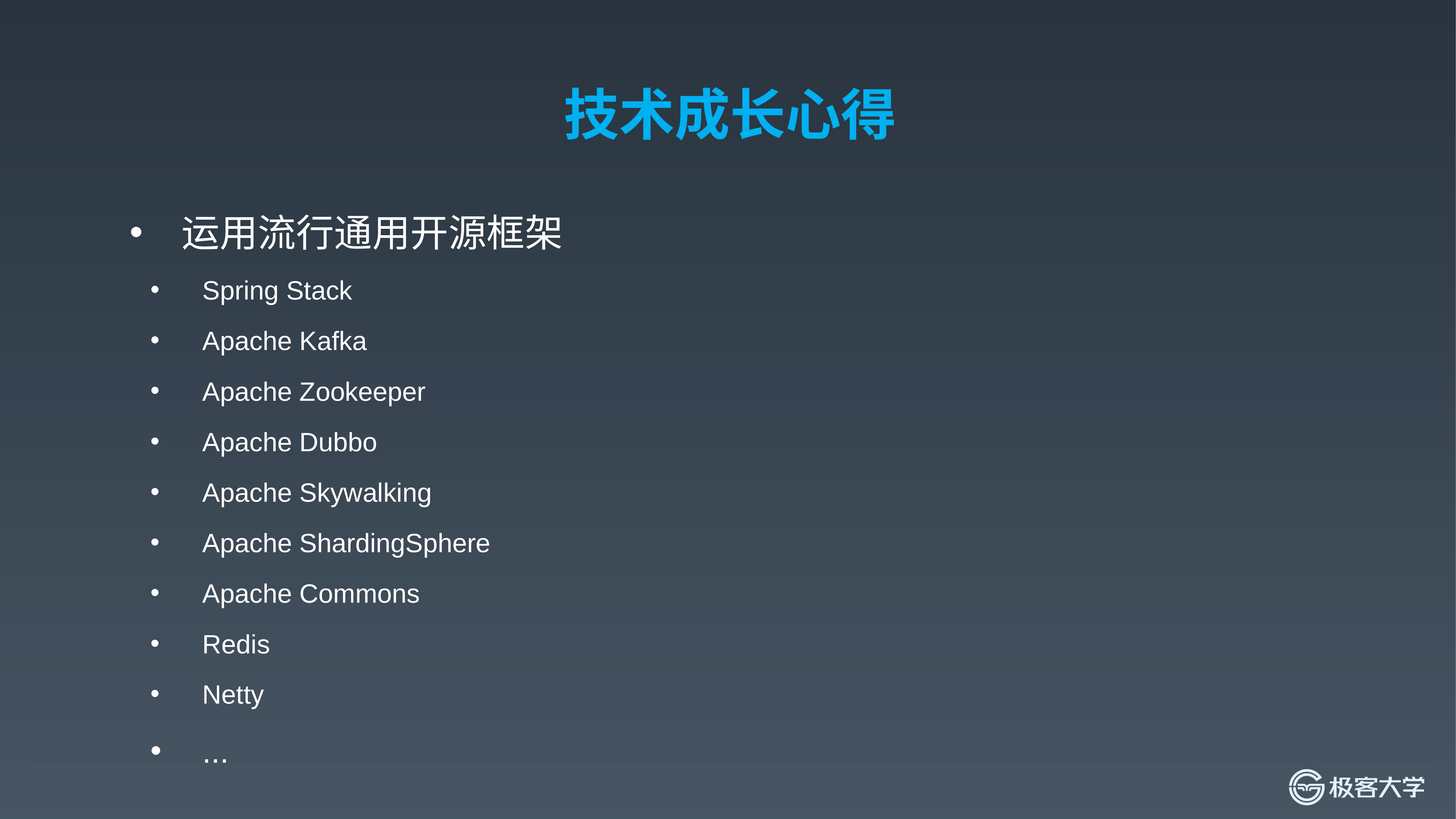

技术成长心得
运用流行通用开源框架
Spring Stack
Apache Kafka
Apache Zookeeper
Apache Dubbo
Apache Skywalking
Apache ShardingSphere
Apache Commons
Redis
Netty
...